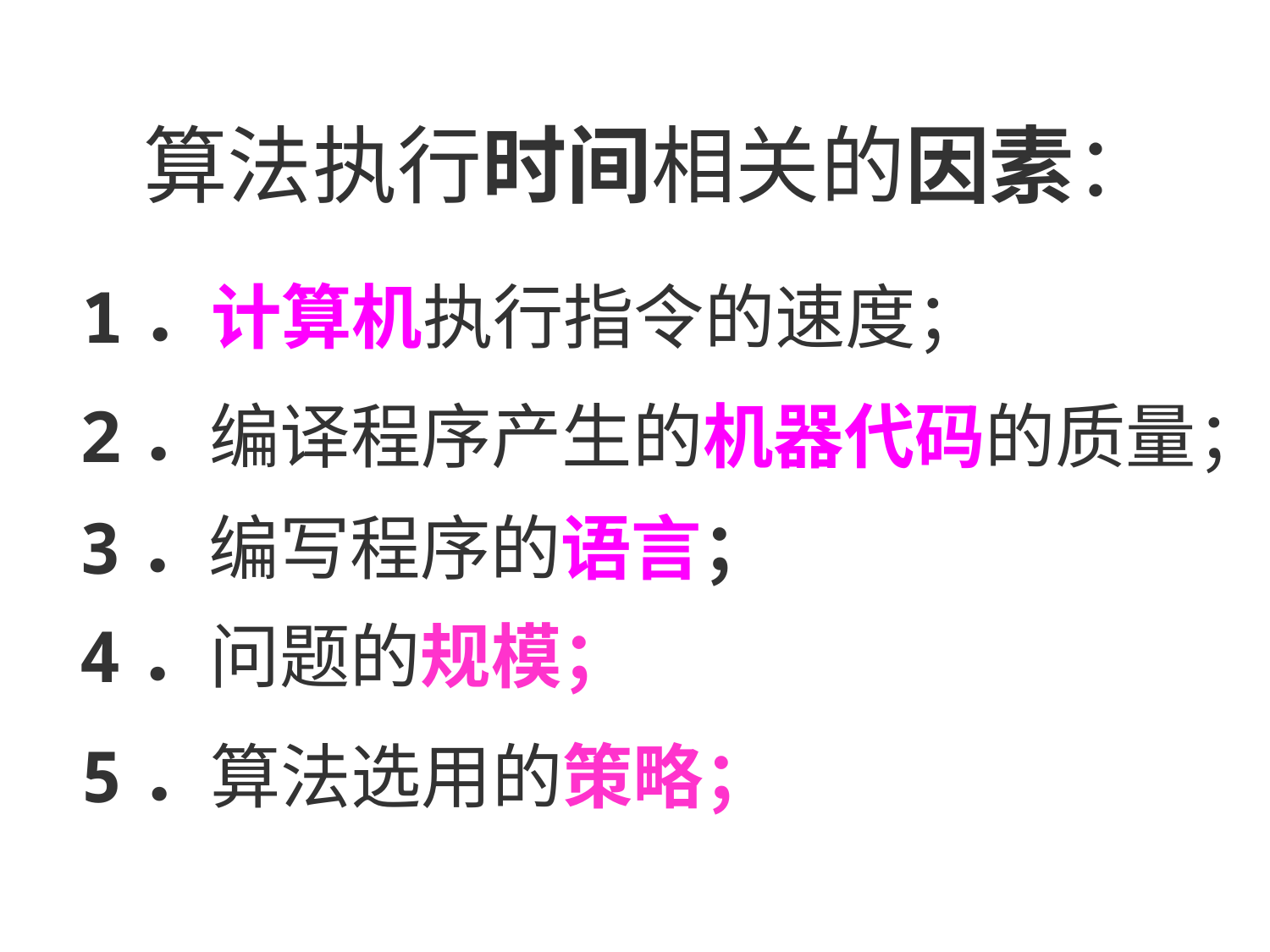

算法执行时间相关的因素：
1．计算机执行指令的速度；
2．编译程序产生的机器代码的质量；
3．编写程序的语言；
4．问题的规模；
5．算法选用的策略；